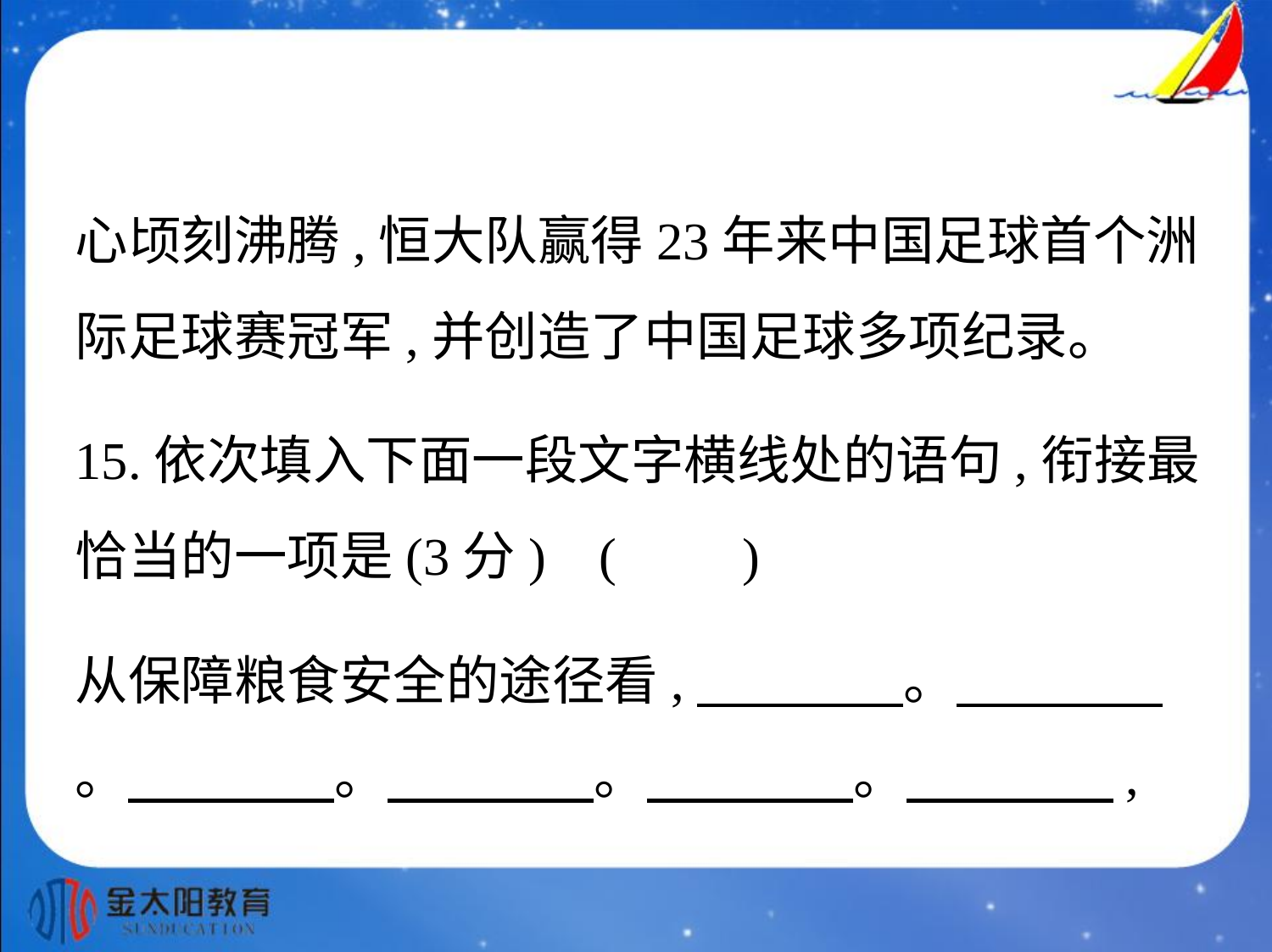

心顷刻沸腾,恒大队赢得23年来中国足球首个洲
际足球赛冠军,并创造了中国足球多项纪录。
15.依次填入下面一段文字横线处的语句,衔接最
恰当的一项是(3分) (　    )
从保障粮食安全的途径看,　　　    。　　　    
。　　　    。　　　    。　　　    。　　　    ,